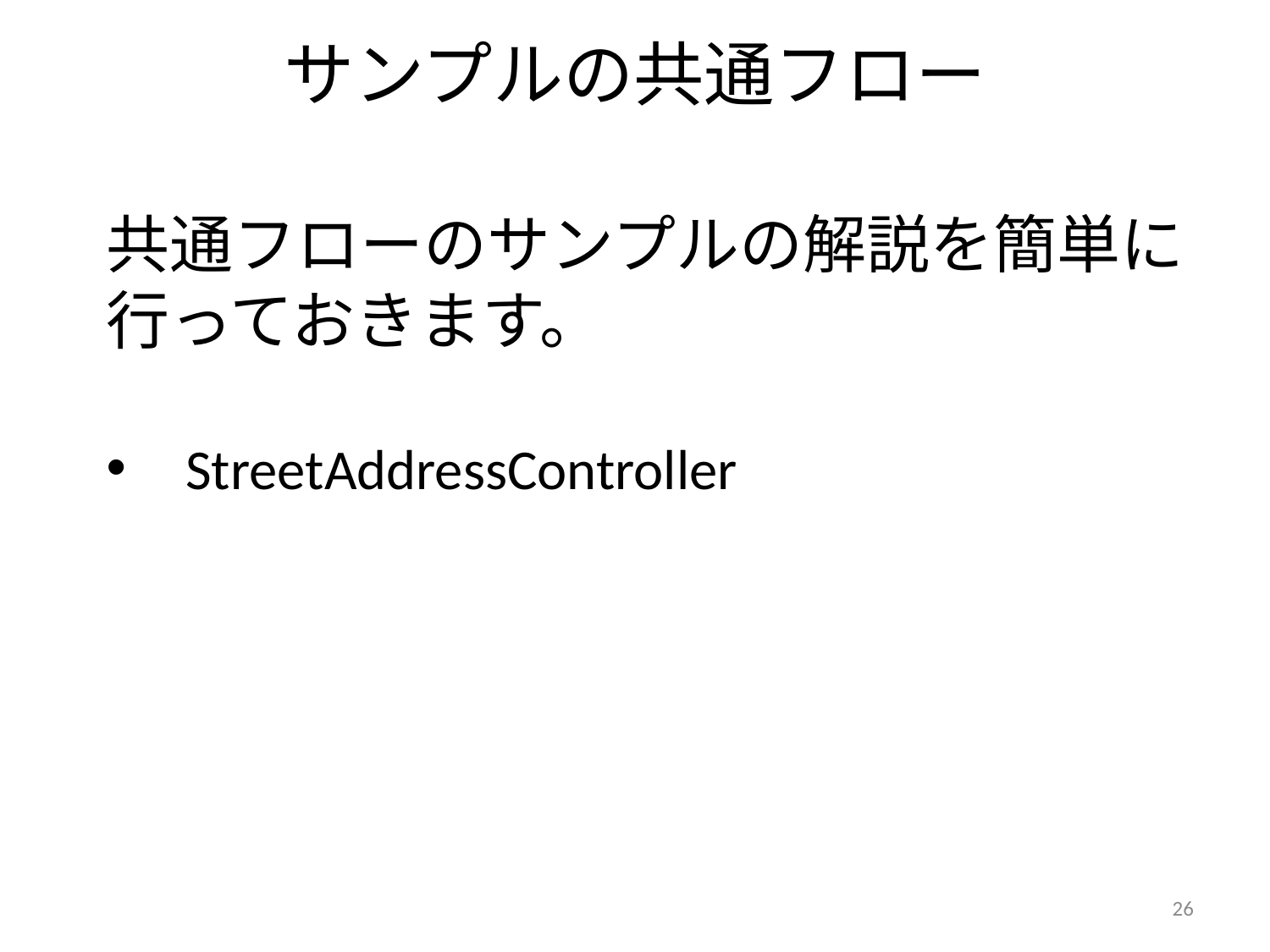

# サンプルの共通フロー
共通フローのサンプルの解説を簡単に行っておきます。

StreetAddressController
26